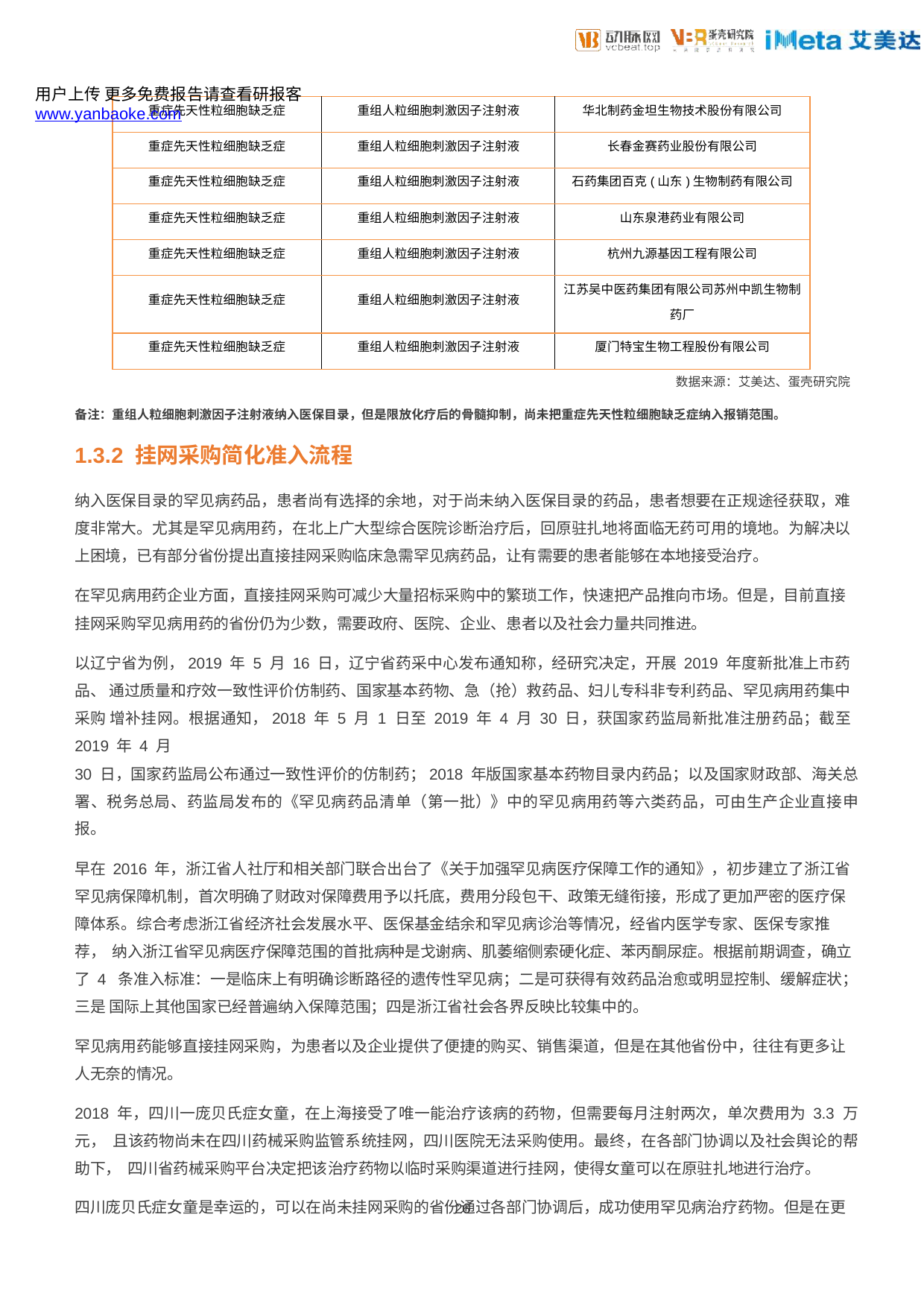

用户上传 更多免费报告请查看研报客 www.yanbaoke.com
| 重症先天性粒细胞缺乏症 | 重组人粒细胞刺激因子注射液 | 华北制药金坦生物技术股份有限公司 |
| --- | --- | --- |
| 重症先天性粒细胞缺乏症 | 重组人粒细胞刺激因子注射液 | 长春金赛药业股份有限公司 |
| 重症先天性粒细胞缺乏症 | 重组人粒细胞刺激因子注射液 | 石药集团百克(山东)生物制药有限公司 |
| 重症先天性粒细胞缺乏症 | 重组人粒细胞刺激因子注射液 | 山东泉港药业有限公司 |
| 重症先天性粒细胞缺乏症 | 重组人粒细胞刺激因子注射液 | 杭州九源基因工程有限公司 |
| 重症先天性粒细胞缺乏症 | 重组人粒细胞刺激因子注射液 | 江苏吴中医药集团有限公司苏州中凯生物制 药厂 |
| 重症先天性粒细胞缺乏症 | 重组人粒细胞刺激因子注射液 | 厦门特宝生物工程股份有限公司 |
数据来源：艾美达、蛋壳研究院

备注：重组人粒细胞刺激因子注射液纳入医保目录，但是限放化疗后的骨髓抑制，尚未把重症先天性粒细胞缺乏症纳入报销范围。

1.3.2 挂网采购简化准入流程
纳入医保目录的罕见病药品，患者尚有选择的余地，对于尚未纳入医保目录的药品，患者想要在正规途径获取，难 度非常大。尤其是罕见病用药，在北上广大型综合医院诊断治疗后，回原驻扎地将面临无药可用的境地。为解决以 上困境，已有部分省份提出直接挂网采购临床急需罕见病药品，让有需要的患者能够在本地接受治疗。
在罕见病用药企业方面，直接挂网采购可减少大量招标采购中的繁琐工作，快速把产品推向市场。但是，目前直接 挂网采购罕见病用药的省份仍为少数，需要政府、医院、企业、患者以及社会力量共同推进。
以辽宁省为例，2019 年 5 月 16 日，辽宁省药采中心发布通知称，经研究决定，开展 2019 年度新批准上市药品、 通过质量和疗效一致性评价仿制药、国家基本药物、急（抢）救药品、妇儿专科非专利药品、罕见病用药集中采购 增补挂网。根据通知，2018 年 5 月 1 日至 2019 年 4 月 30 日，获国家药监局新批准注册药品；截至 2019 年 4 月
30 日，国家药监局公布通过一致性评价的仿制药；2018 年版国家基本药物目录内药品；以及国家财政部、海关总 署、税务总局、药监局发布的《罕见病药品清单（第一批）》中的罕见病用药等六类药品，可由生产企业直接申报。
早在 2016 年，浙江省人社厅和相关部门联合出台了《关于加强罕见病医疗保障工作的通知》，初步建立了浙江省 罕见病保障机制，首次明确了财政对保障费用予以托底，费用分段包干、政策无缝衔接，形成了更加严密的医疗保 障体系。综合考虑浙江省经济社会发展水平、医保基金结余和罕见病诊治等情况，经省内医学专家、医保专家推荐，  纳入浙江省罕见病医疗保障范围的首批病种是戈谢病、肌萎缩侧索硬化症、苯丙酮尿症。根据前期调查，确立了 4  条准入标准：一是临床上有明确诊断路径的遗传性罕见病；二是可获得有效药品治愈或明显控制、缓解症状；三是 国际上其他国家已经普遍纳入保障范围；四是浙江省社会各界反映比较集中的。
罕见病用药能够直接挂网采购，为患者以及企业提供了便捷的购买、销售渠道，但是在其他省份中，往往有更多让 人无奈的情况。
2018 年，四川一庞贝氏症女童，在上海接受了唯一能治疗该病的药物，但需要每月注射两次，单次费用为 3.3 万元，  且该药物尚未在四川药械采购监管系统挂网，四川医院无法采购使用。最终，在各部门协调以及社会舆论的帮助下，  四川省药械采购平台决定把该治疗药物以临时采购渠道进行挂网，使得女童可以在原驻扎地进行治疗。

四川庞贝氏症女童是幸运的，可以在尚未挂网采购的省份通过各部门协调后，成功使用罕见病治疗药物。但是在更
26